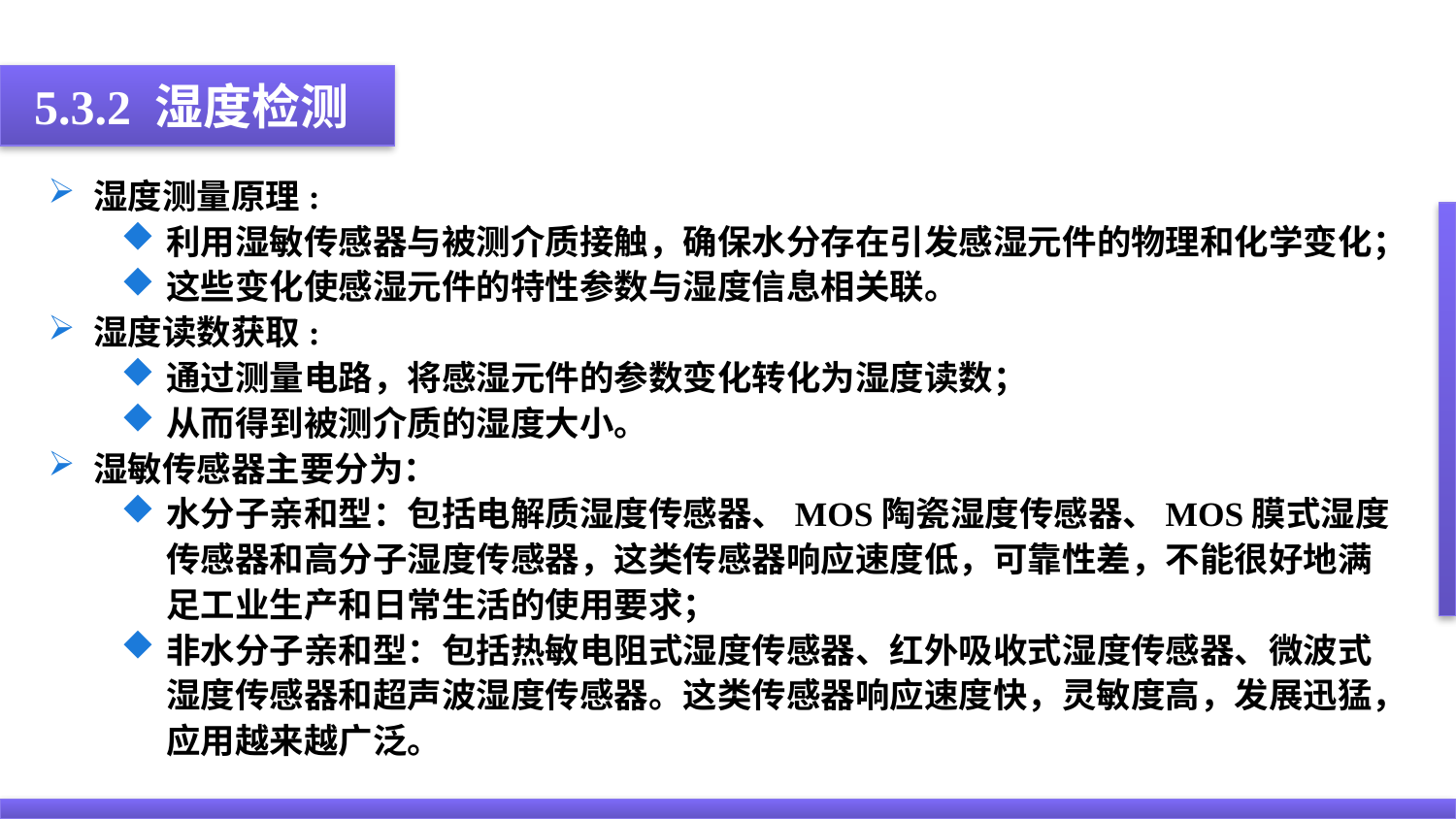

5.3.2 湿度检测
湿度测量原理:
利用湿敏传感器与被测介质接触，确保水分存在引发感湿元件的物理和化学变化；
这些变化使感湿元件的特性参数与湿度信息相关联。
湿度读数获取:
通过测量电路，将感湿元件的参数变化转化为湿度读数；
从而得到被测介质的湿度大小。
湿敏传感器主要分为：
水分子亲和型：包括电解质湿度传感器、MOS陶瓷湿度传感器、MOS膜式湿度传感器和高分子湿度传感器，这类传感器响应速度低，可靠性差，不能很好地满足工业生产和日常生活的使用要求；
非水分子亲和型：包括热敏电阻式湿度传感器、红外吸收式湿度传感器、微波式湿度传感器和超声波湿度传感器。这类传感器响应速度快，灵敏度高，发展迅猛，应用越来越广泛。